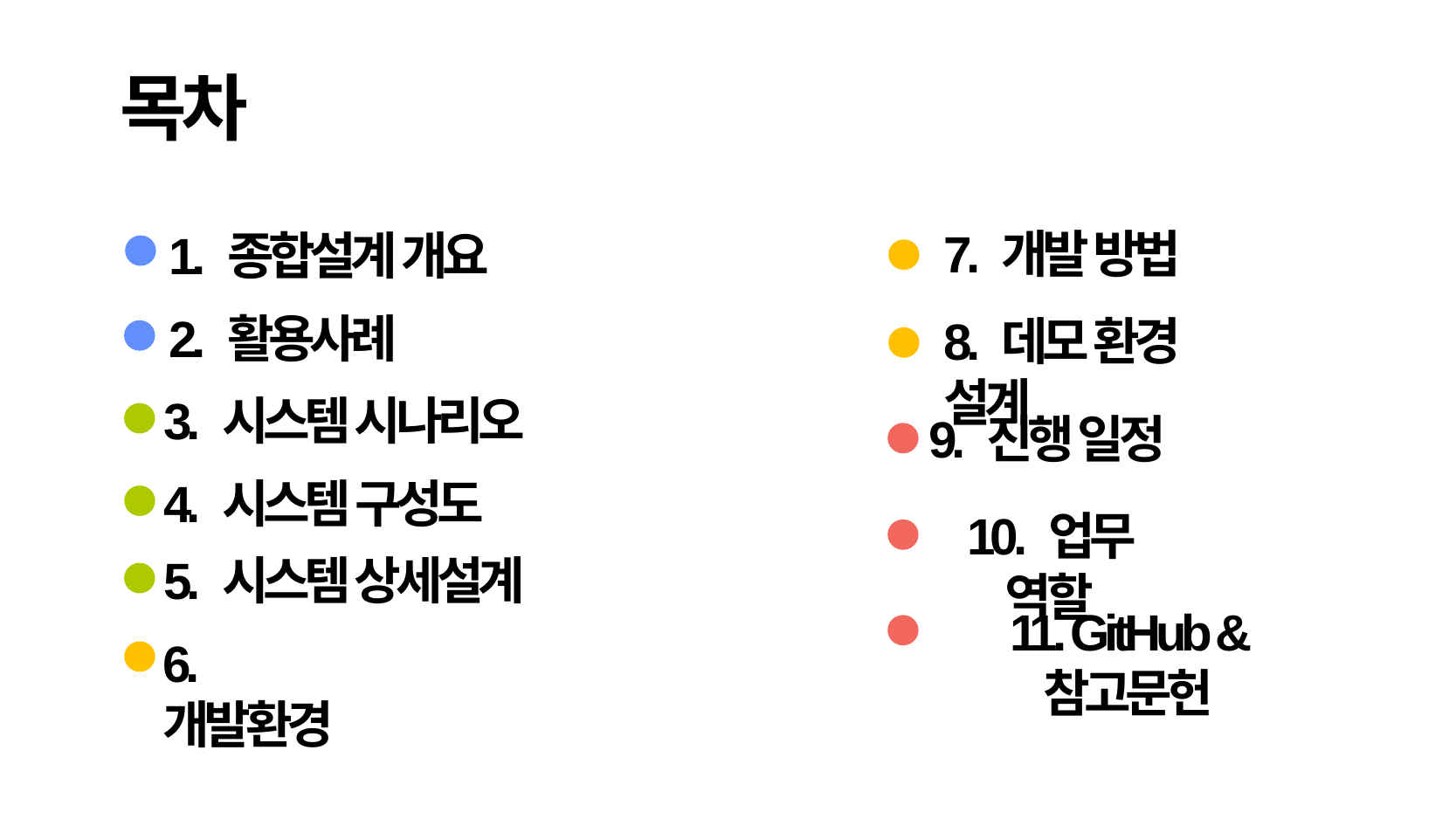

목차
7. 개발 방법
1. 종합설계 개요

2. 활용사례
8. 데모 환경 설계

3. 시스템 시나리오

9. 진행 일정

4. 시스템 구성도

10. 업무 역할

5. 시스템 상세설계

11. GitHub & 참고문헌

6. 개발환경